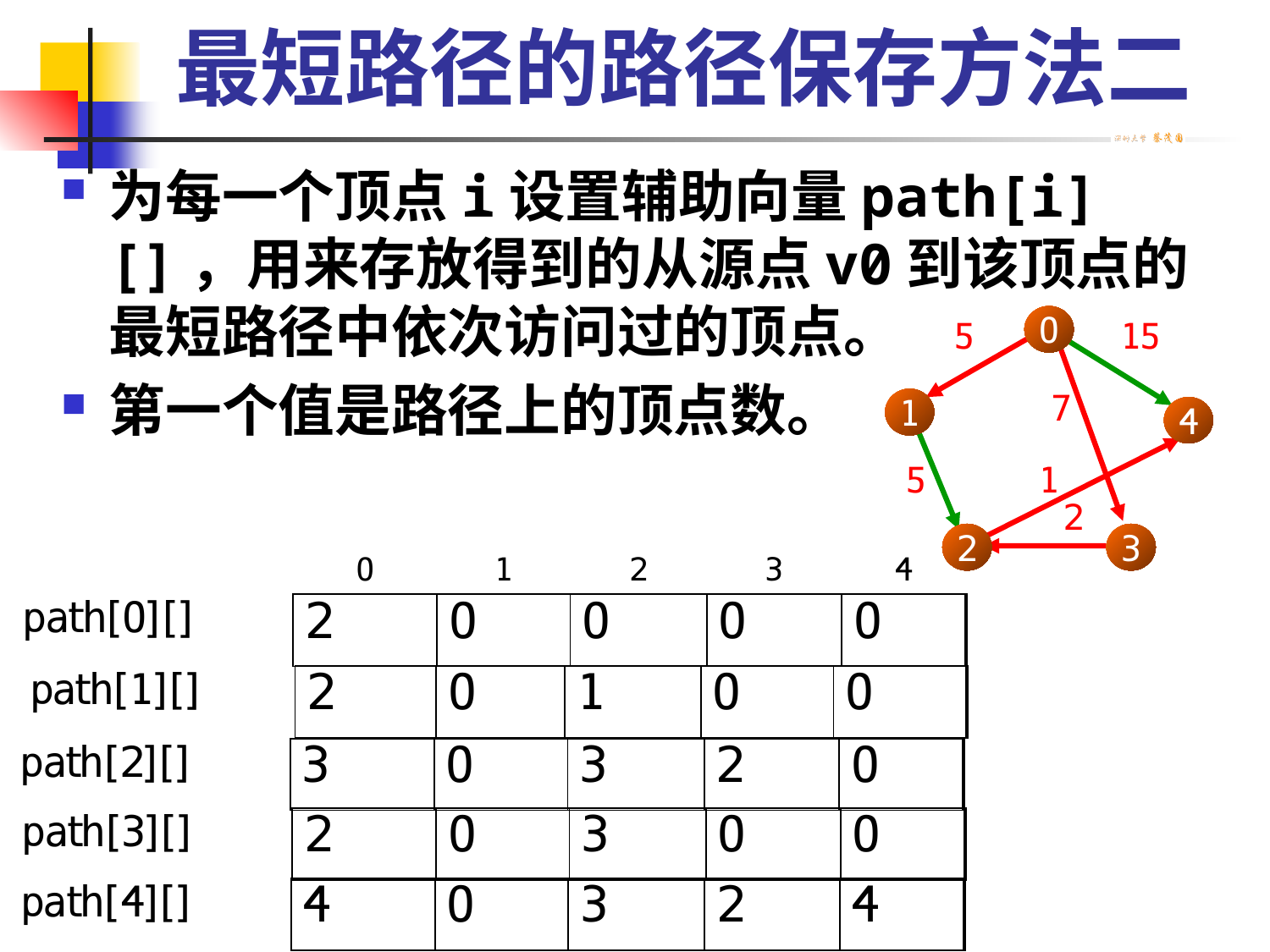

# 最短路径的路径保存方法二
为每一个顶点i设置辅助向量path[i][]，用来存放得到的从源点v0到该顶点的最短路径中依次访问过的顶点。
第一个值是路径上的顶点数。
0

1
4

2
3

5
15
7
5
1
2
|  | 0 | 1 | 2 | 3 | 4 |
| --- | --- | --- | --- | --- | --- |
| path[0][] | 2 | 0 | 0 | 0 | 0 |
| path[1][] | 2 | 0 | 1 | 0 | 0 |
| --- | --- | --- | --- | --- | --- |
| path[2][] | 3 | 0 | 3 | 2 | 0 |
| --- | --- | --- | --- | --- | --- |
| path[3][] | 2 | 0 | 3 | 0 | 0 |
| --- | --- | --- | --- | --- | --- |
| path[4][] | 4 | 0 | 3 | 2 | 4 |
| --- | --- | --- | --- | --- | --- |